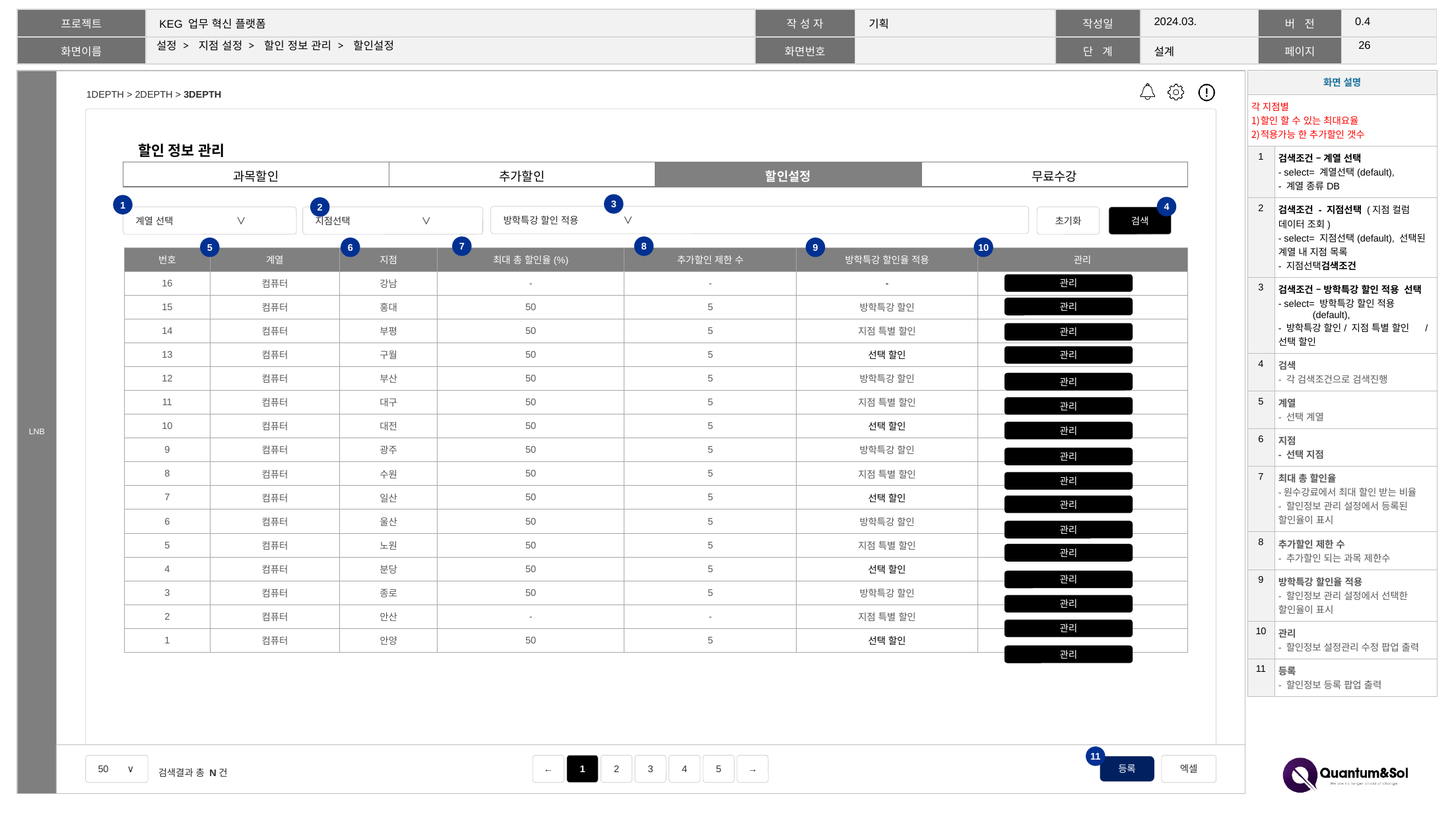

26

# 설정 > 지점 설정 > 할인 정보 관리 > 할인설정
| 화면 설명 |  |
| --- | --- |
| 각 지점별 할인 할 수 있는 최대요율 적용가능 한 추가할인 갯수 |  |
| 1 | 검색조건 – 계열 선택 - select= 계열선택(default), - 계열 종류DB |
| 2 | 검색조건 - 지점선택 (지점 컬럼 데이터 조회) - select= 지점선택(default), 선택된 계열 내 지점 목록 - 지점선택검색조건 |
| 3 | 검색조건 – 방학특강 할인 적용 선택 - select= 방학특강 할인 적용 (default), - 방학특강 할인/ 지점 특별 할인 / 선택 할인 |
| 4 | 검색 - 각 검색조건으로 검색진행 |
| 5 | 계열 - 선택 계열 |
| 6 | 지점 - 선택 지점 |
| 7 | 최대 총 할인율 -원수강료에서 최대 할인 받는 비율 - 할인정보 관리 설정에서 등록된 할인율이 표시 |
| 8 | 추가할인 제한 수 - 추가할인 되는 과목 제한수 |
| 9 | 방학특강 할인율 적용 - 할인정보 관리 설정에서 선택한 할인율이 표시 |
| 10 | 관리 - 할인정보 설정관리 수정 팝업 출력 |
| 11 | 등록 - 할인정보 등록 팝업 출력 |
할인 정보 관리
| 과목할인 | 추가할인 | 할인설정 | 무료수강 |
| --- | --- | --- | --- |
3
1
4
2
방학특강 할인 적용                 ∨
계열 선택                        ∨
지점선택                           ∨
초기화
검색
7
8
5
6
9
10
| 번호 | 계열 | 지점 | 최대 총 할인율(%) | 추가할인 제한 수 | 방학특강 할인율 적용 | 관리 |
| --- | --- | --- | --- | --- | --- | --- |
| 16 | 컴퓨터 | 강남 | - | - | - |  |
| 15 | 컴퓨터 | 홍대 | 50 | 5 | 방학특강 할인 |  |
| 14 | 컴퓨터 | 부평 | 50 | 5 | 지점 특별 할인 |  |
| 13 | 컴퓨터 | 구월 | 50 | 5 | 선택 할인 |  |
| 12 | 컴퓨터 | 부산 | 50 | 5 | 방학특강 할인 |  |
| 11 | 컴퓨터 | 대구 | 50 | 5 | 지점 특별 할인 |  |
| 10 | 컴퓨터 | 대전 | 50 | 5 | 선택 할인 |  |
| 9 | 컴퓨터 | 광주 | 50 | 5 | 방학특강 할인 |  |
| 8 | 컴퓨터 | 수원 | 50 | 5 | 지점 특별 할인 |  |
| 7 | 컴퓨터 | 일산 | 50 | 5 | 선택 할인 |  |
| 6 | 컴퓨터 | 울산 | 50 | 5 | 방학특강 할인 |  |
| 5 | 컴퓨터 | 노원 | 50 | 5 | 지점 특별 할인 |  |
| 4 | 컴퓨터 | 분당 | 50 | 5 | 선택 할인 |  |
| 3 | 컴퓨터 | 종로 | 50 | 5 | 방학특강 할인 |  |
| 2 | 컴퓨터 | 안산 | - | - | 지점 특별 할인 |  |
| 1 | 컴퓨터 | 안양 | 50 | 5 | 선택 할인 |  |
관리
관리
관리
관리
관리
관리
관리
관리
관리
관리
관리
관리
관리
관리
관리
관리
11
등록